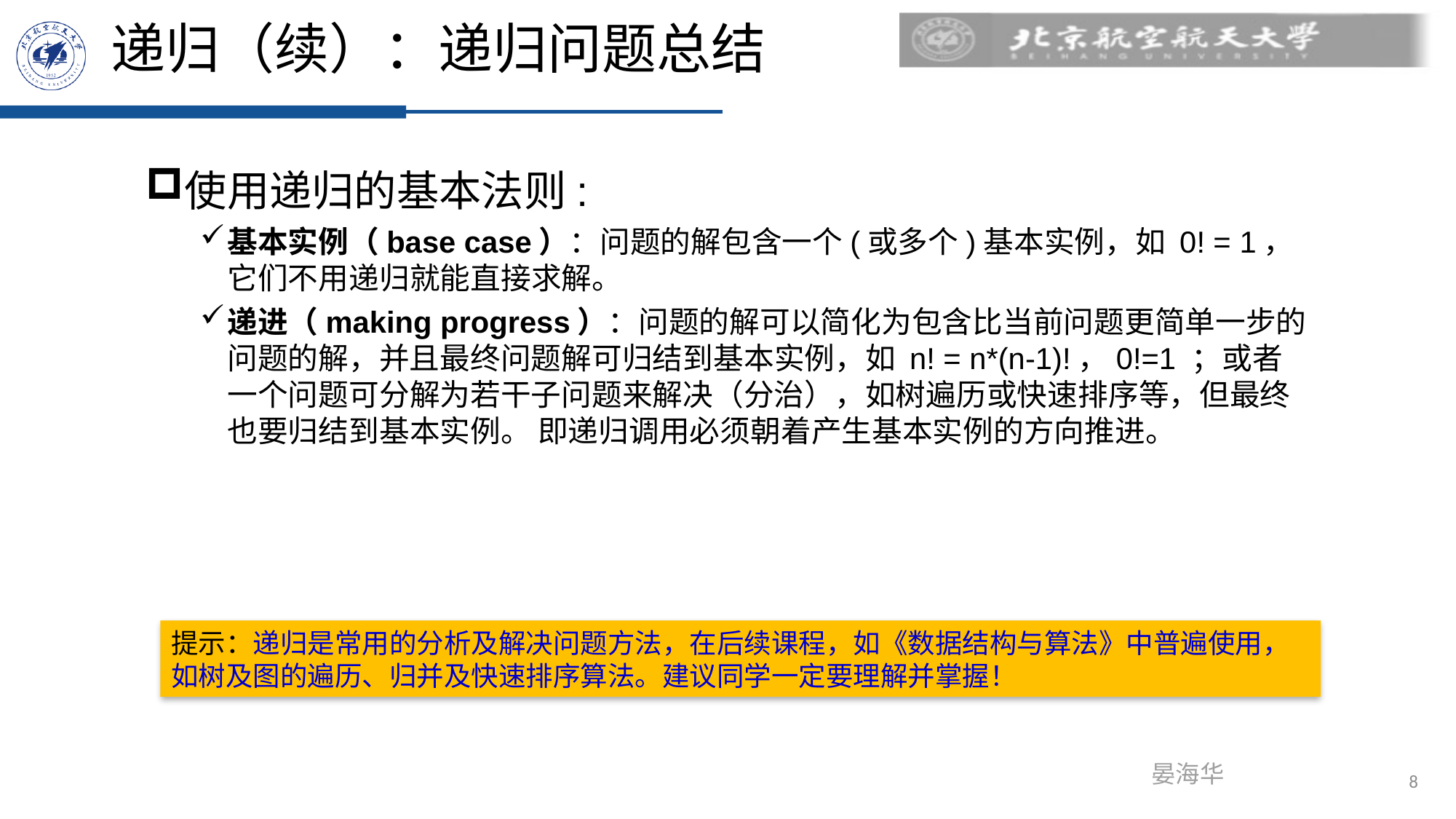

# 递归（续）：递归问题总结
使用递归的基本法则:
基本实例（base case）：问题的解包含一个(或多个)基本实例，如 0! = 1，它们不用递归就能直接求解。
递进（making progress）：问题的解可以简化为包含比当前问题更简单一步的问题的解，并且最终问题解可归结到基本实例，如 n! = n*(n-1)!，0!=1 ；或者一个问题可分解为若干子问题来解决（分治），如树遍历或快速排序等，但最终也要归结到基本实例。 即递归调用必须朝着产生基本实例的方向推进。
提示：递归是常用的分析及解决问题方法，在后续课程，如《数据结构与算法》中普遍使用，如树及图的遍历、归并及快速排序算法。建议同学一定要理解并掌握！
8